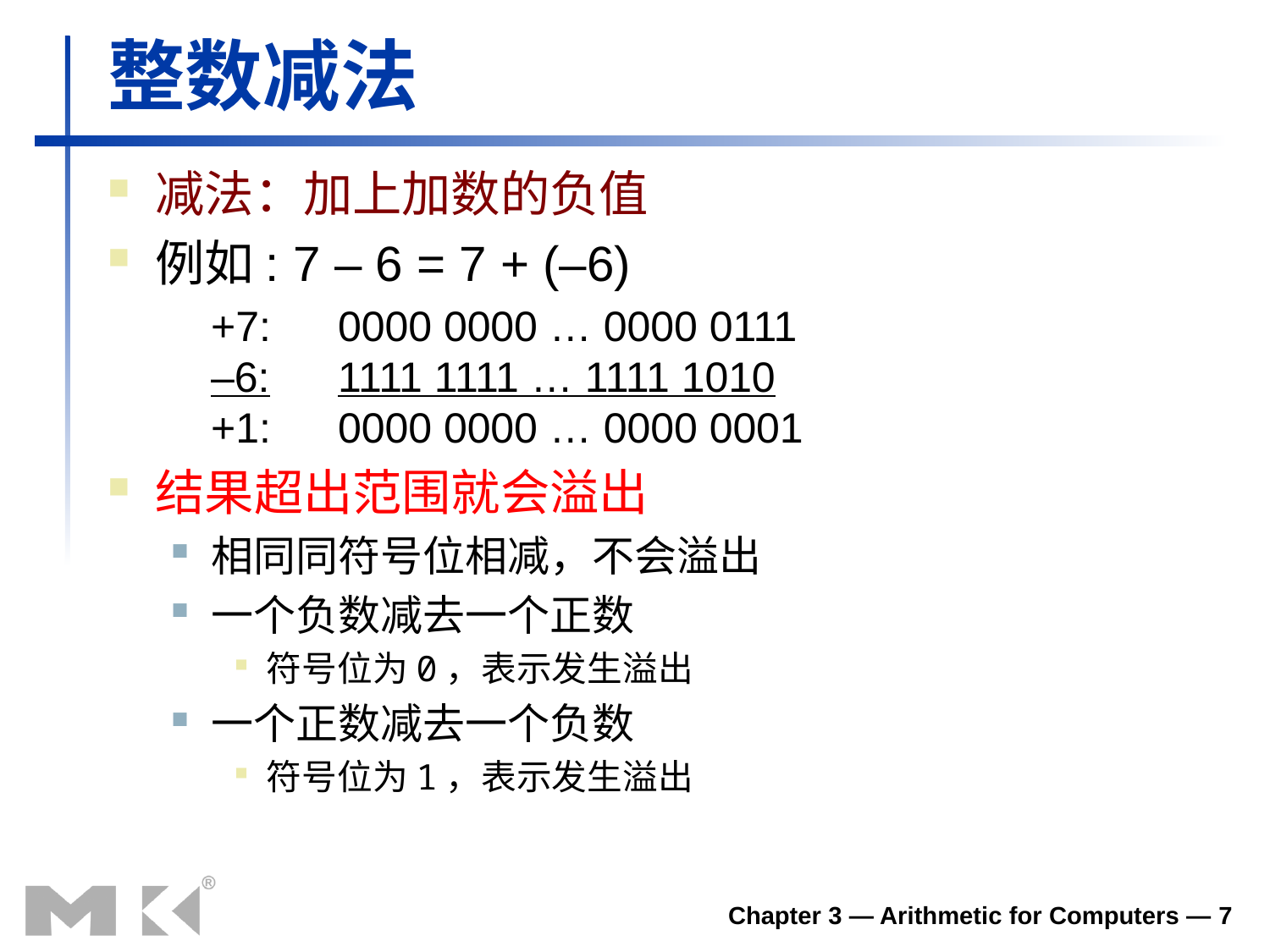

# 整数减法
减法：加上加数的负值
例如: 7 – 6 = 7 + (–6)
	+7:	0000 0000 … 0000 0111
–6:	1111 1111 … 1111 1010
+1:	0000 0000 … 0000 0001
结果超出范围就会溢出
相同同符号位相减，不会溢出
一个负数减去一个正数
符号位为0，表示发生溢出
一个正数减去一个负数
符号位为1，表示发生溢出
Chapter 3 — Arithmetic for Computers — 7